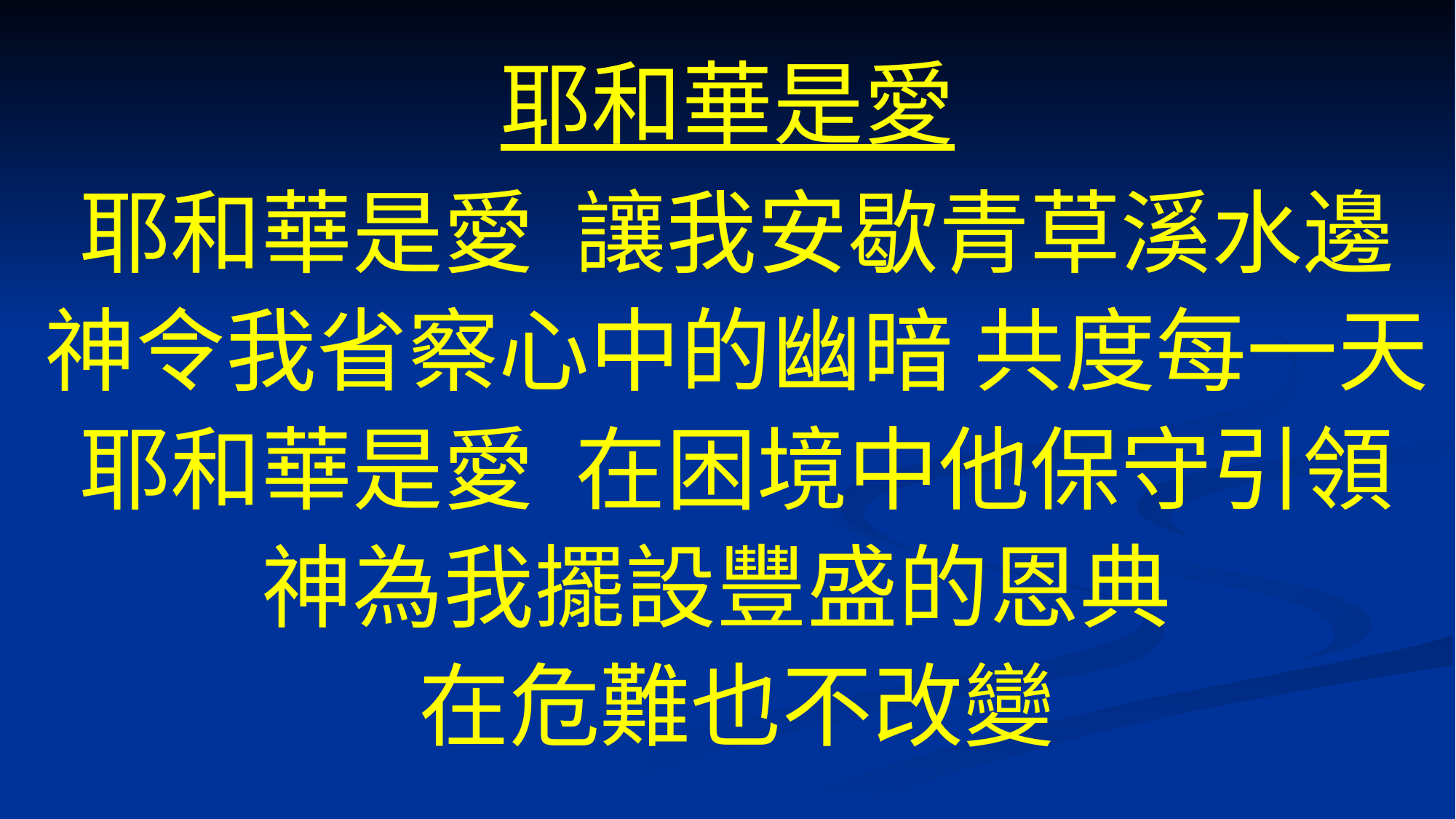

# 耶和華是愛
耶和華是愛  讓我安歇青草溪水邊
神令我省察心中的幽暗 共度每一天
耶和華是愛  在困境中他保守引領
神為我擺設豐盛的恩典
在危難也不改變